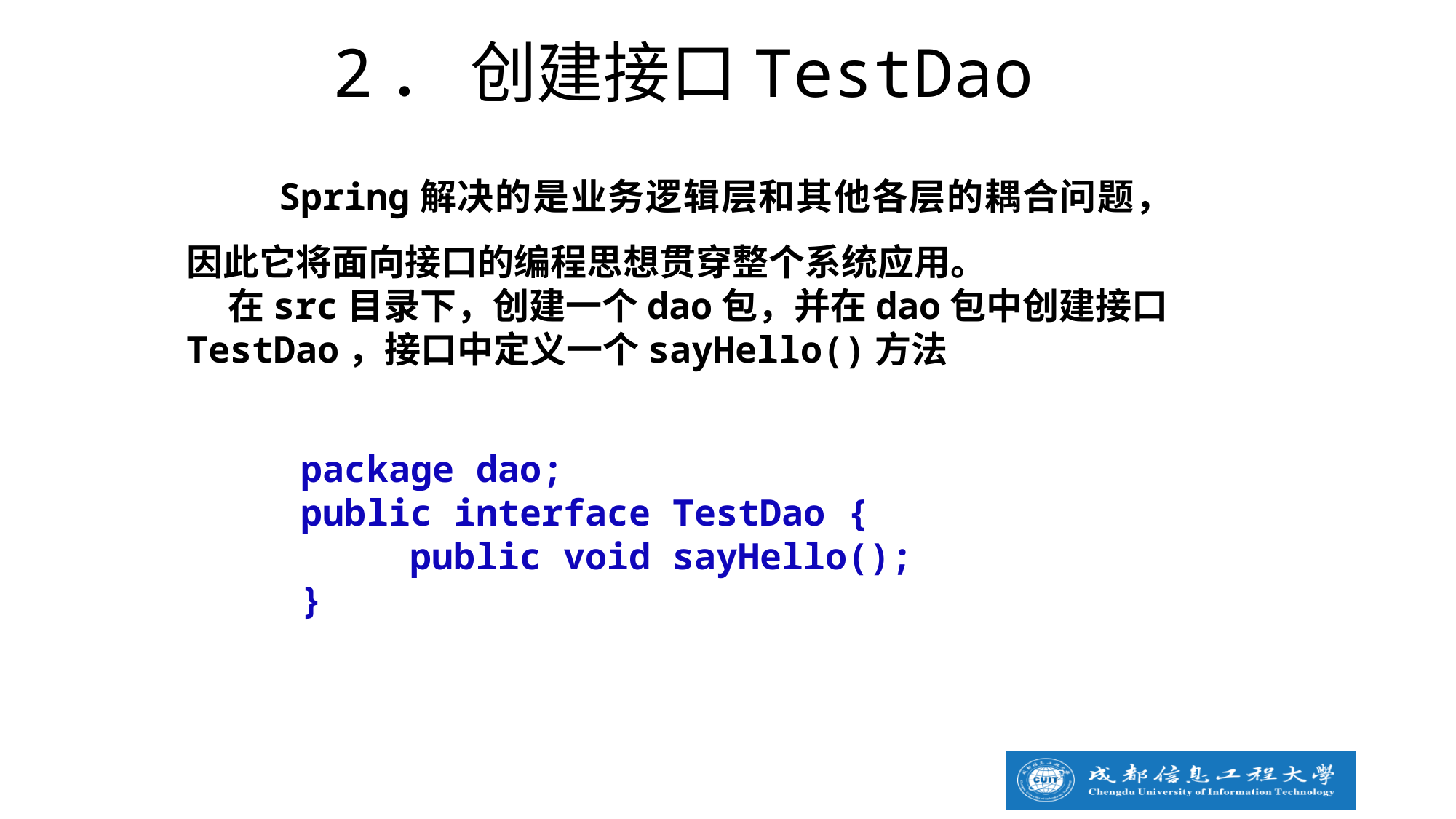

2． 创建接口TestDao
    Spring解决的是业务逻辑层和其他各层的耦合问题，因此它将面向接口的编程思想贯穿整个系统应用。
    在src目录下，创建一个dao包，并在dao包中创建接口TestDao，接口中定义一个sayHello()方法
package dao;
public interface TestDao {
	public void sayHello();
}